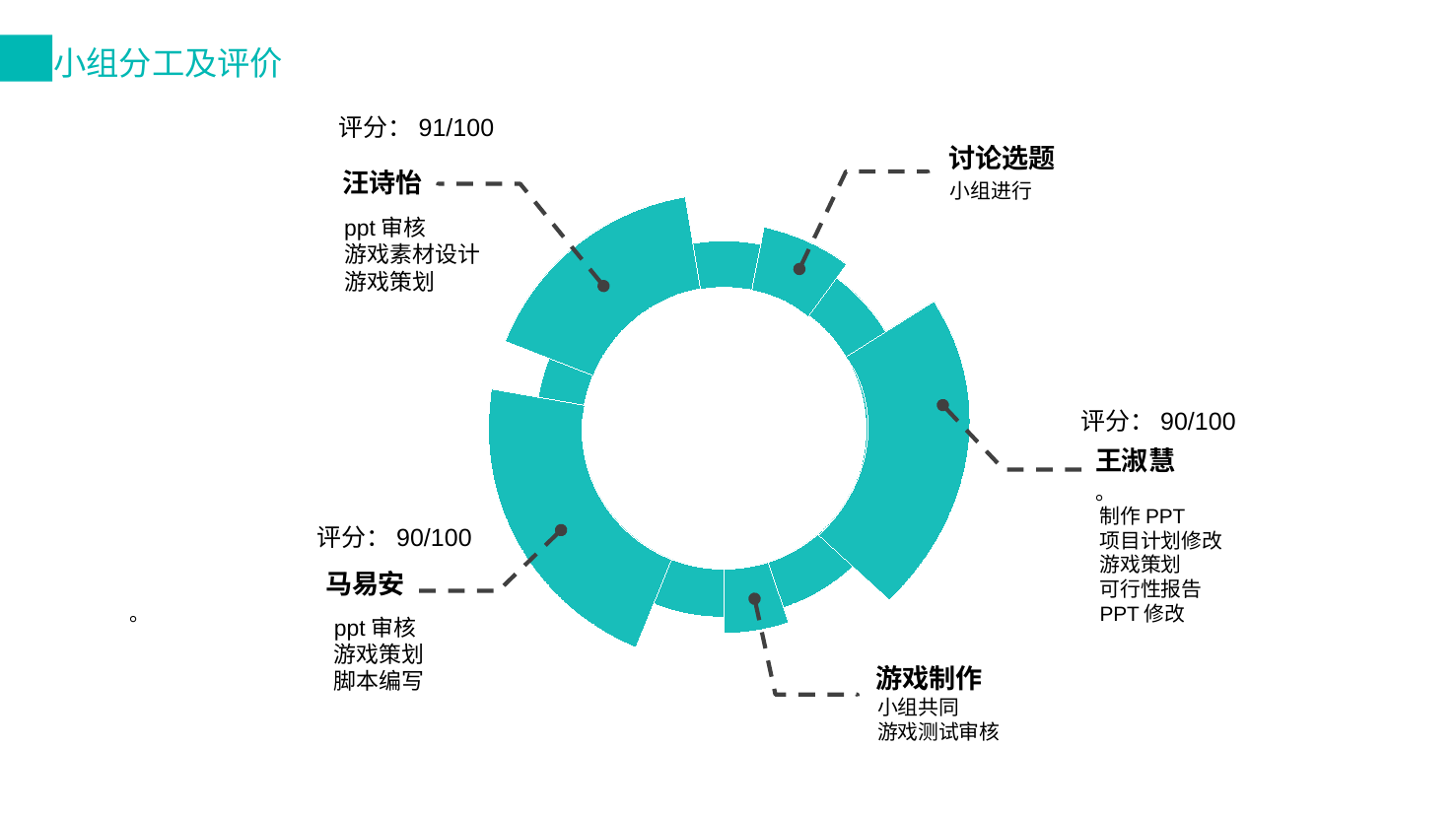

小组分工及评价
评分：91/100
讨论选题
小组进行

汪诗怡
制作PPT
项目计划修改
游戏策划
可行性报告
PPT修改

ppt审核
游戏素材设计
游戏策划

评分：90/100

王淑慧
。
评分：90/100

马易安
。

游戏制作
小组共同
游戏测试审核
ppt审核
游戏策划
脚本编写